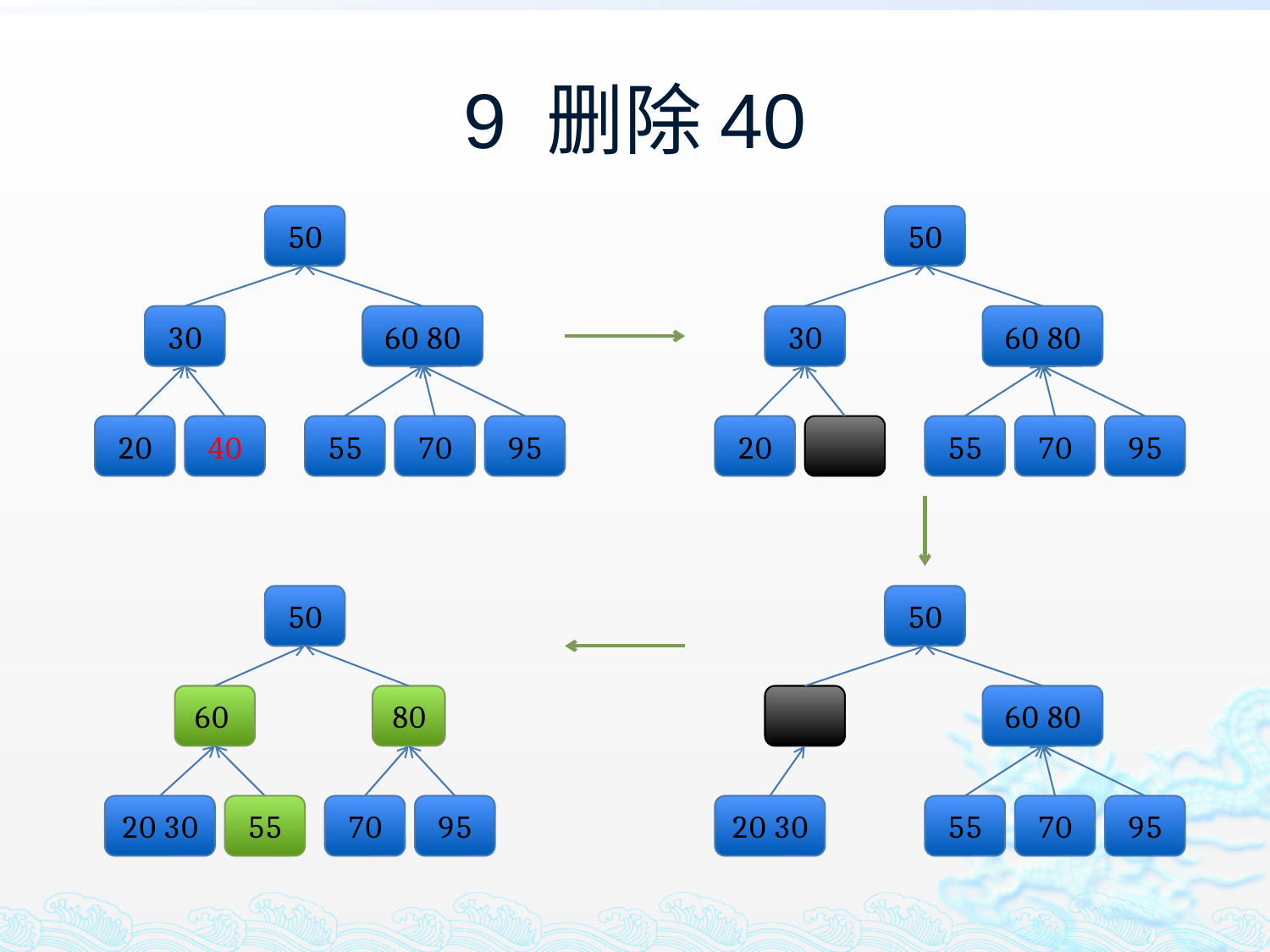

# 9 删除40
50
50
30
60 80
30
60 80
20
40
55
70
95
20

55
70
95
50
50
60
80

60 80
20 30
55
70
95
20 30
55
70
95